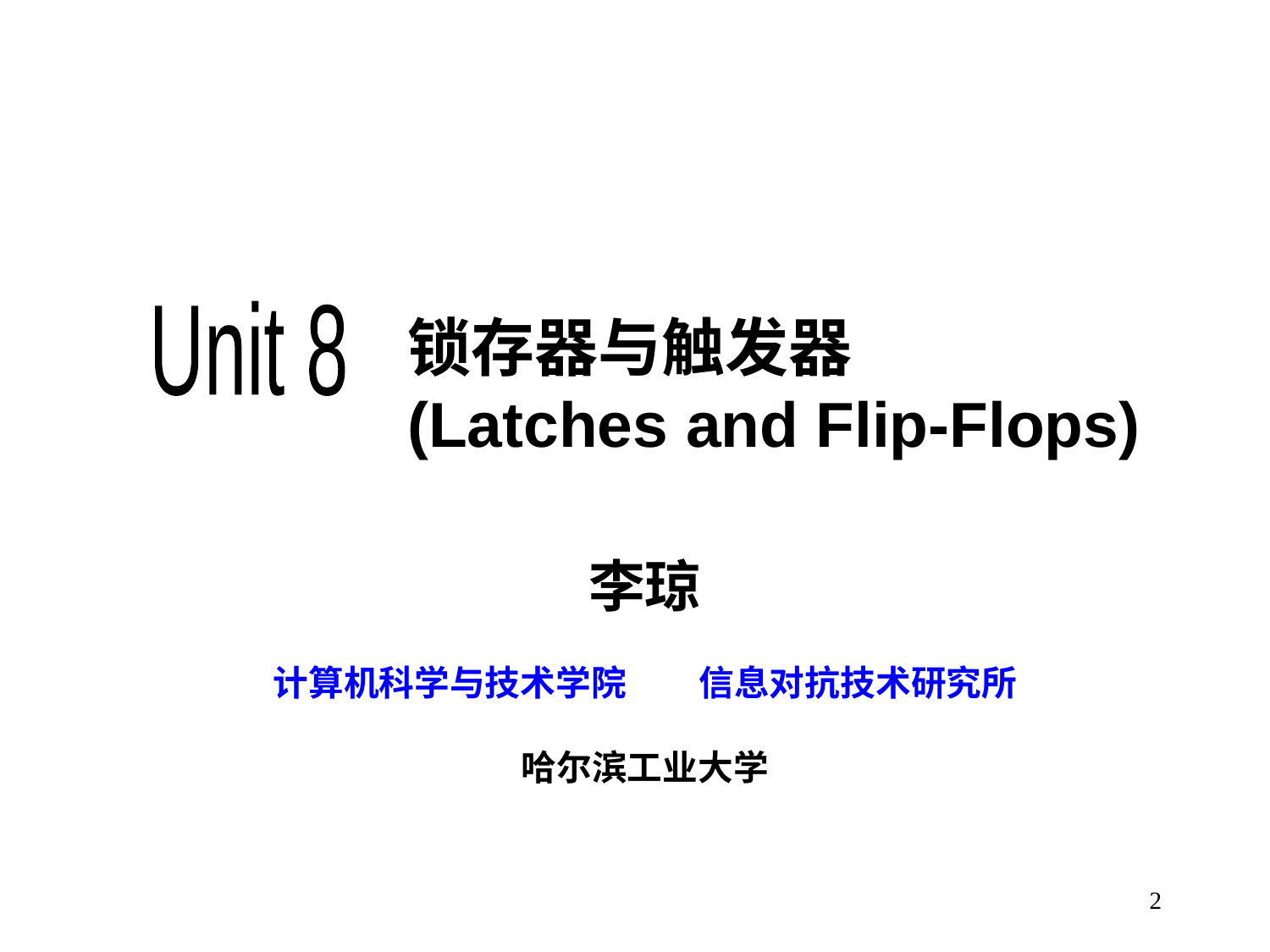

Unit 8
锁存器与触发器
(Latches and Flip-Flops)
李琼

计算机科学与技术学院         信息对抗技术研究所

哈尔滨工业大学
2